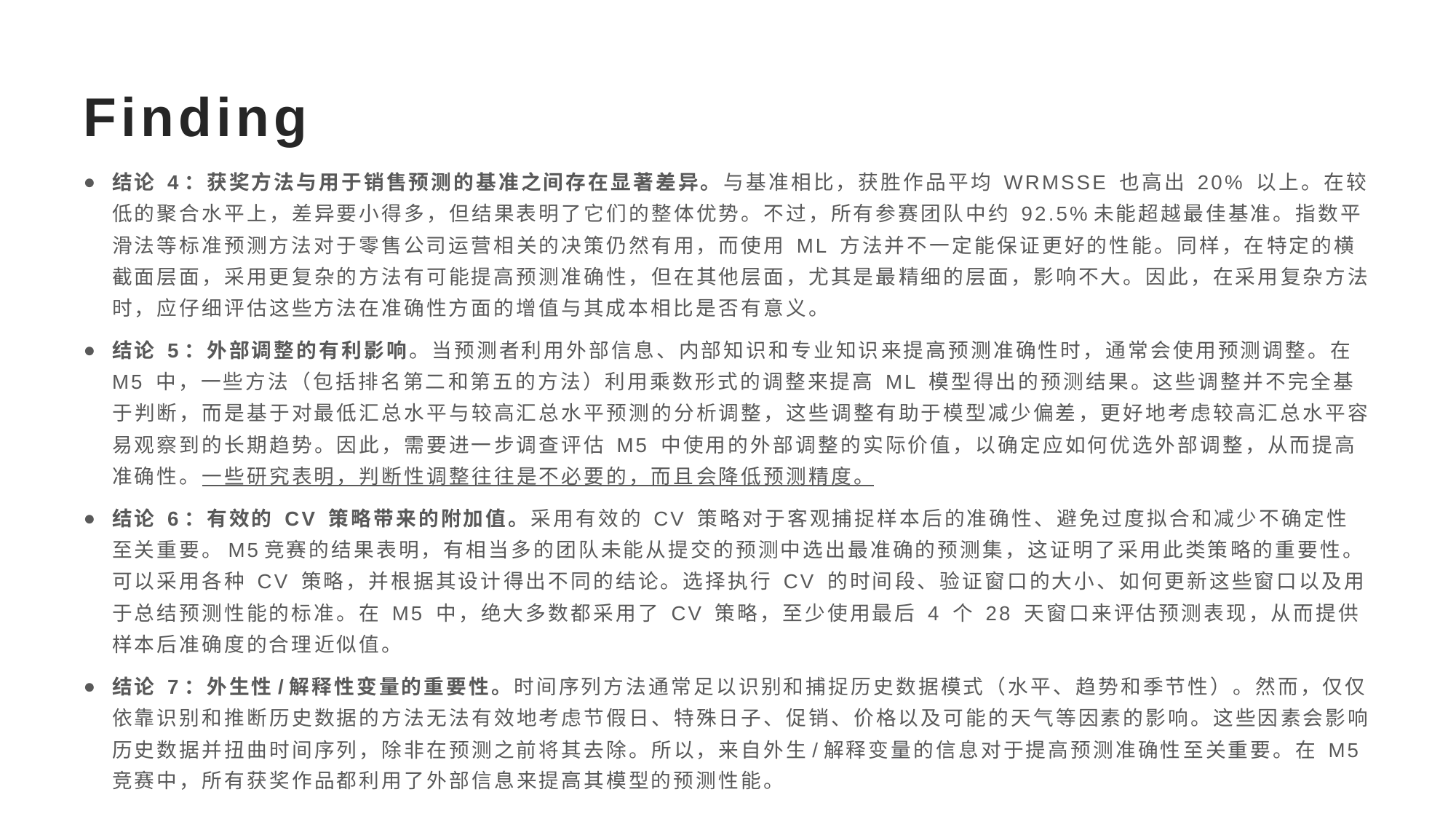

# Finding
结论 4：获奖方法与用于销售预测的基准之间存在显著差异。与基准相比，获胜作品平均 WRMSSE 也高出 20% 以上。在较低的聚合水平上，差异要小得多，但结果表明了它们的整体优势。不过，所有参赛团队中约 92.5%未能超越最佳基准。指数平滑法等标准预测方法对于零售公司运营相关的决策仍然有用，而使用 ML 方法并不一定能保证更好的性能。同样，在特定的横截面层面，采用更复杂的方法有可能提高预测准确性，但在其他层面，尤其是最精细的层面，影响不大。因此，在采用复杂方法时，应仔细评估这些方法在准确性方面的增值与其成本相比是否有意义。
结论 5：外部调整的有利影响。当预测者利用外部信息、内部知识和专业知识来提高预测准确性时，通常会使用预测调整。在 M5 中，一些方法（包括排名第二和第五的方法）利用乘数形式的调整来提高 ML 模型得出的预测结果。这些调整并不完全基于判断，而是基于对最低汇总水平与较高汇总水平预测的分析调整，这些调整有助于模型减少偏差，更好地考虑较高汇总水平容易观察到的长期趋势。因此，需要进一步调查评估 M5 中使用的外部调整的实际价值，以确定应如何优选外部调整，从而提高准确性。一些研究表明，判断性调整往往是不必要的，而且会降低预测精度。
结论 6：有效的 CV 策略带来的附加值。采用有效的 CV 策略对于客观捕捉样本后的准确性、避免过度拟合和减少不确定性至关重要。M5竞赛的结果表明，有相当多的团队未能从提交的预测中选出最准确的预测集，这证明了采用此类策略的重要性。可以采用各种 CV 策略，并根据其设计得出不同的结论。选择执行 CV 的时间段、验证窗口的大小、如何更新这些窗口以及用于总结预测性能的标准。在 M5 中，绝大多数都采用了 CV 策略，至少使用最后 4 个 28 天窗口来评估预测表现，从而提供样本后准确度的合理近似值。
结论 7：外生性/解释性变量的重要性。时间序列方法通常足以识别和捕捉历史数据模式（水平、趋势和季节性）。然而，仅仅依靠识别和推断历史数据的方法无法有效地考虑节假日、特殊日子、促销、价格以及可能的天气等因素的影响。这些因素会影响历史数据并扭曲时间序列，除非在预测之前将其去除。所以，来自外生/解释变量的信息对于提高预测准确性至关重要。在 M5竞赛中，所有获奖作品都利用了外部信息来提高其模型的预测性能。